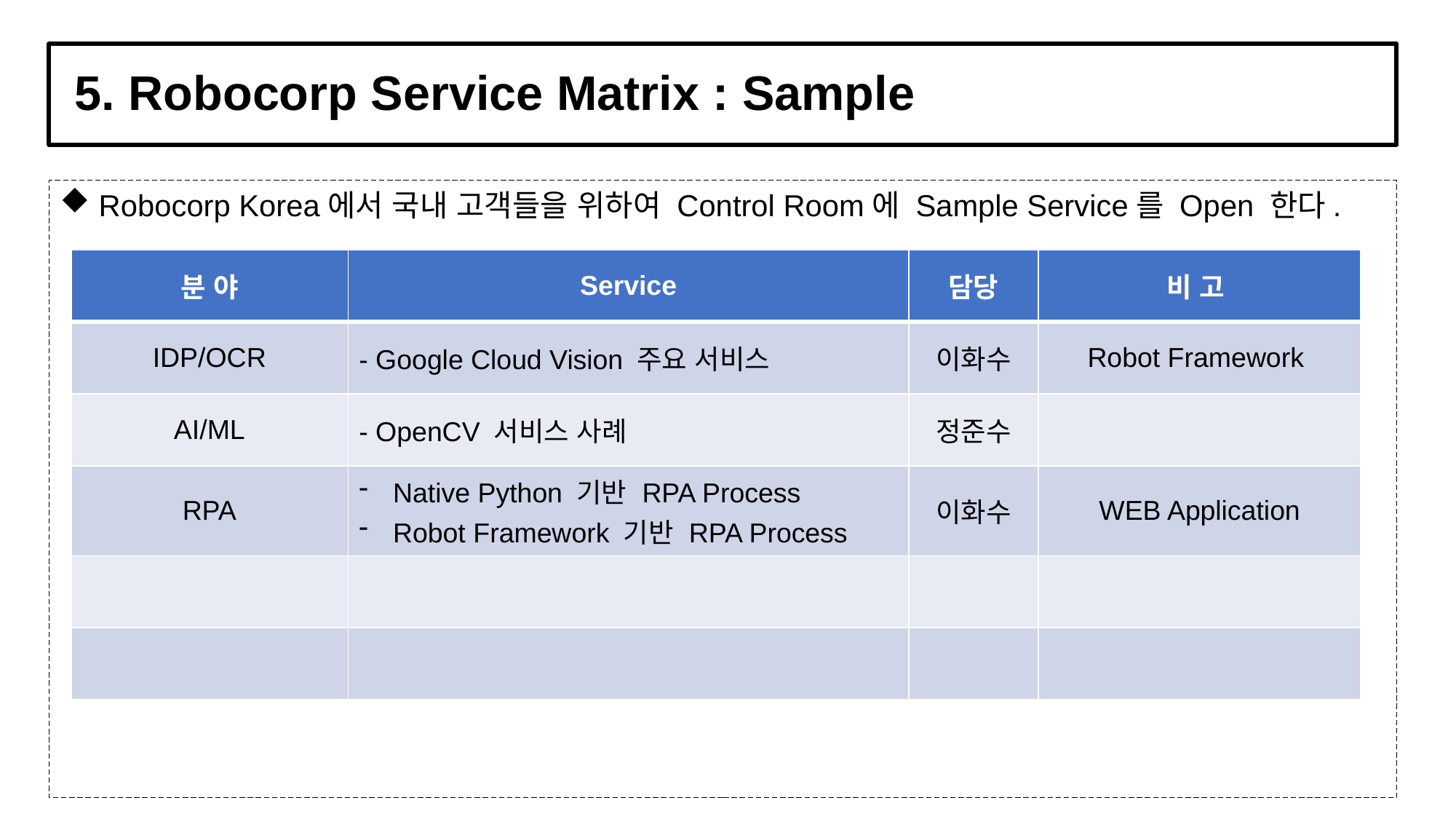

# 5. Robocorp Service Matrix : Sample
 Robocorp Korea에서 국내 고객들을 위하여 Control Room에 Sample Service를 Open 한다.
| 분 야 | Service | 담당 | 비 고 |
| --- | --- | --- | --- |
| IDP/OCR | - Google Cloud Vision 주요 서비스 | 이화수 | Robot Framework |
| AI/ML | - OpenCV 서비스 사례 | 정준수 |  |
| RPA | Native Python 기반 RPA Process Robot Framework 기반 RPA Process | 이화수 | WEB Application |
|  |  |  |  |
|  |  |  |  |